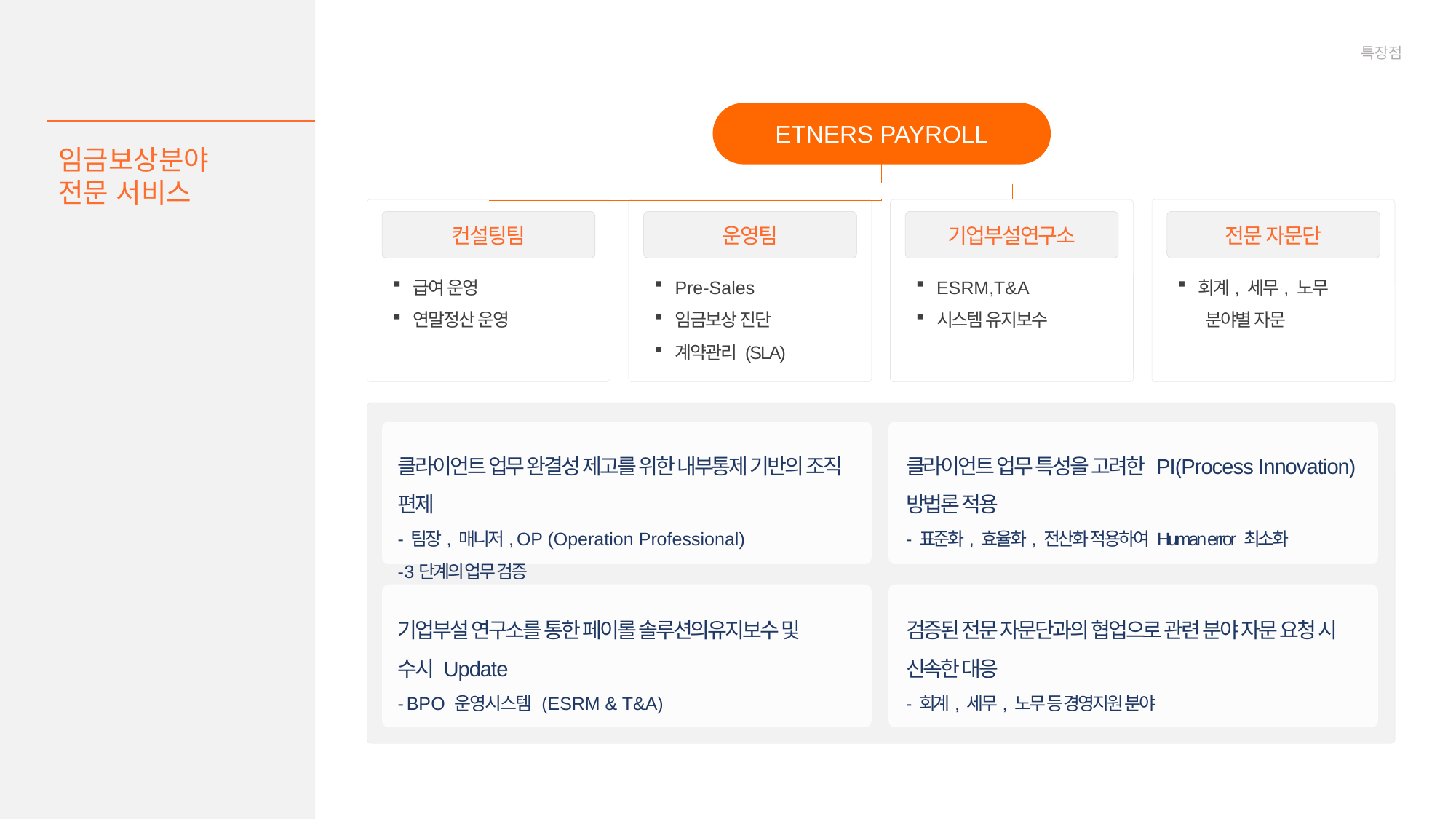

특장점
ETNERS PAYROLL
# 임금보상분야 전문 서비스

컨설팅팀
운영팀
기업부설연구소
전문 자문단
급여 운영
연말정산 운영
Pre-Sales
임금보상 진단
계약관리 (SLA)
ESRM,T&A
시스템 유지보수
회계, 세무, 노무
      분야별 자문

클라이언트 업무 완결성 제고를 위한 내부통제 기반의 조직 편제
- 팀장, 매니저, OP (Operation Professional)
- 3단계의 업무 검증
클라이언트 업무 특성을 고려한 PI(Process Innovation)
방법론 적용
- 표준화, 효율화, 전산화 적용하여 Human error 최소화
기업부설 연구소를 통한 페이롤 솔루션의유지보수 및
수시 Update
- BPO 운영시스템 (ESRM & T&A)
검증된 전문 자문단과의 협업으로 관련 분야 자문 요청 시
신속한 대응
- 회계, 세무, 노무 등 경영지원 분야